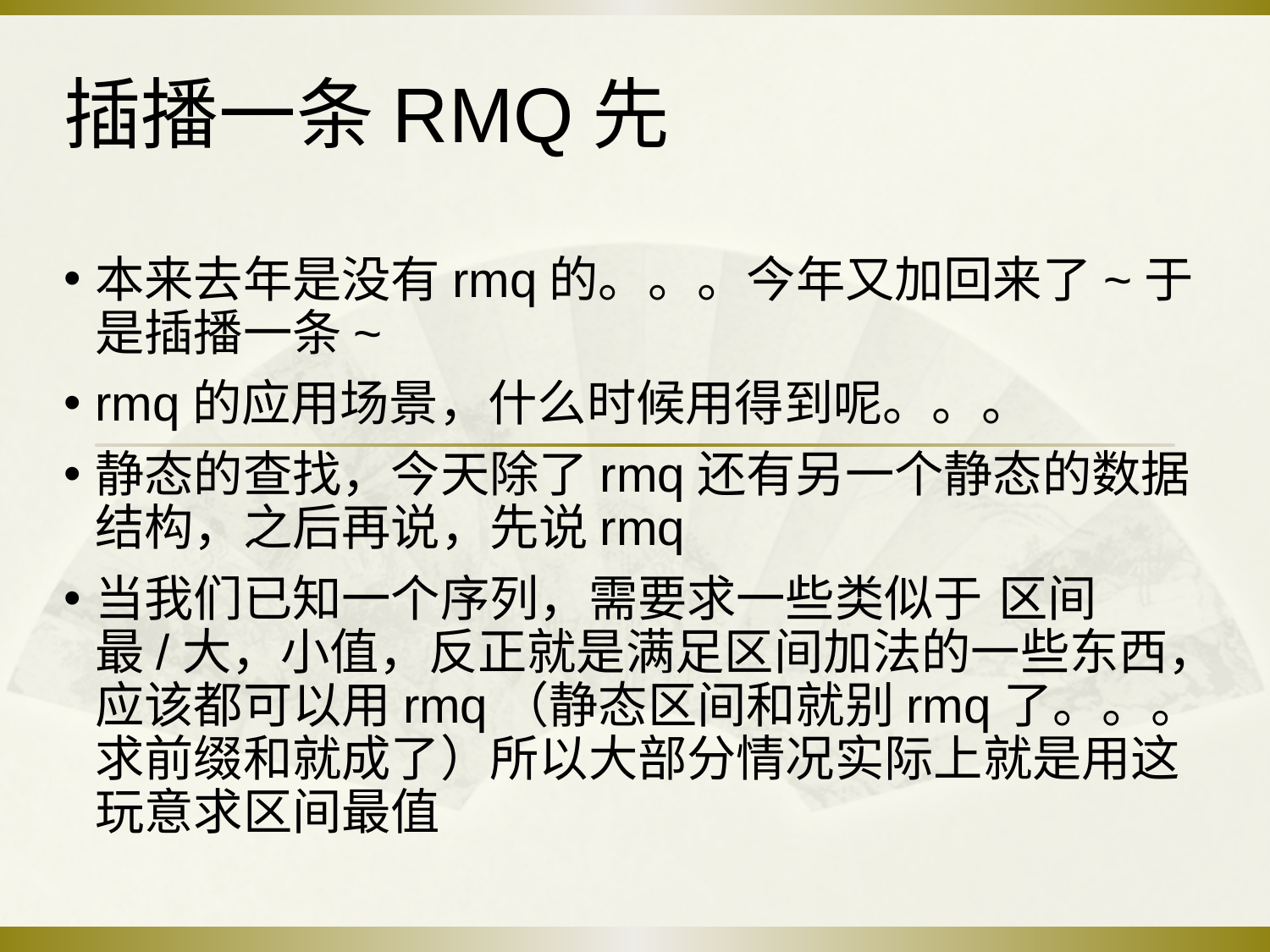

# 插播一条RMQ先
本来去年是没有rmq的。。。今年又加回来了~于是插播一条~
rmq的应用场景，什么时候用得到呢。。。
静态的查找，今天除了rmq还有另一个静态的数据结构，之后再说，先说rmq
当我们已知一个序列，需要求一些类似于 区间最/大，小值，反正就是满足区间加法的一些东西，应该都可以用rmq（静态区间和就别rmq了。。。求前缀和就成了）所以大部分情况实际上就是用这玩意求区间最值